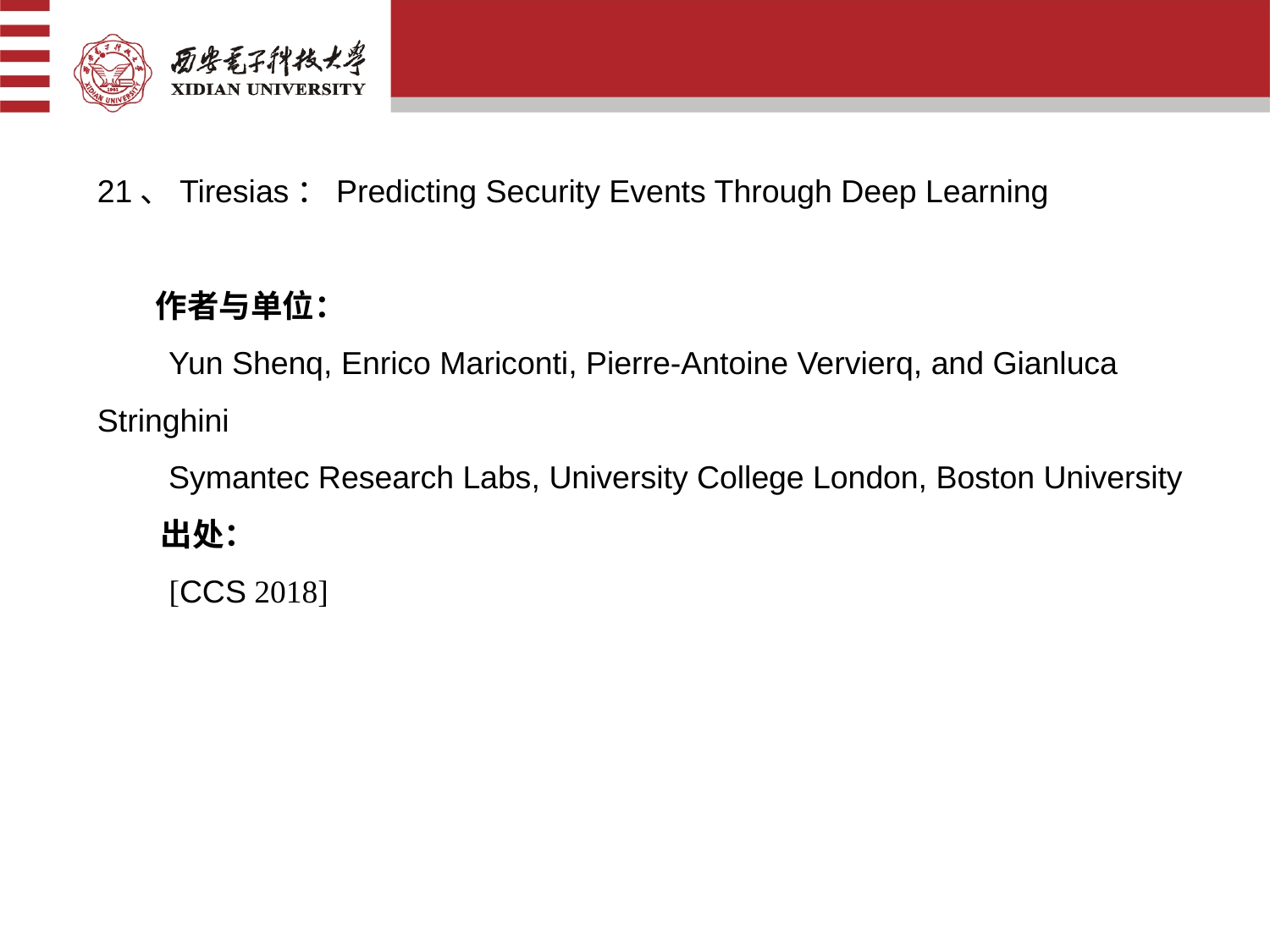

21、Tiresias：Predicting Security Events Through Deep Learning

       作者与单位：
        Yun Shenq, Enrico Mariconti, Pierre-Antoine Vervierq, and Gianluca Stringhini
        Symantec Research Labs, University College London, Boston University
出处：
 [CCS 2018]